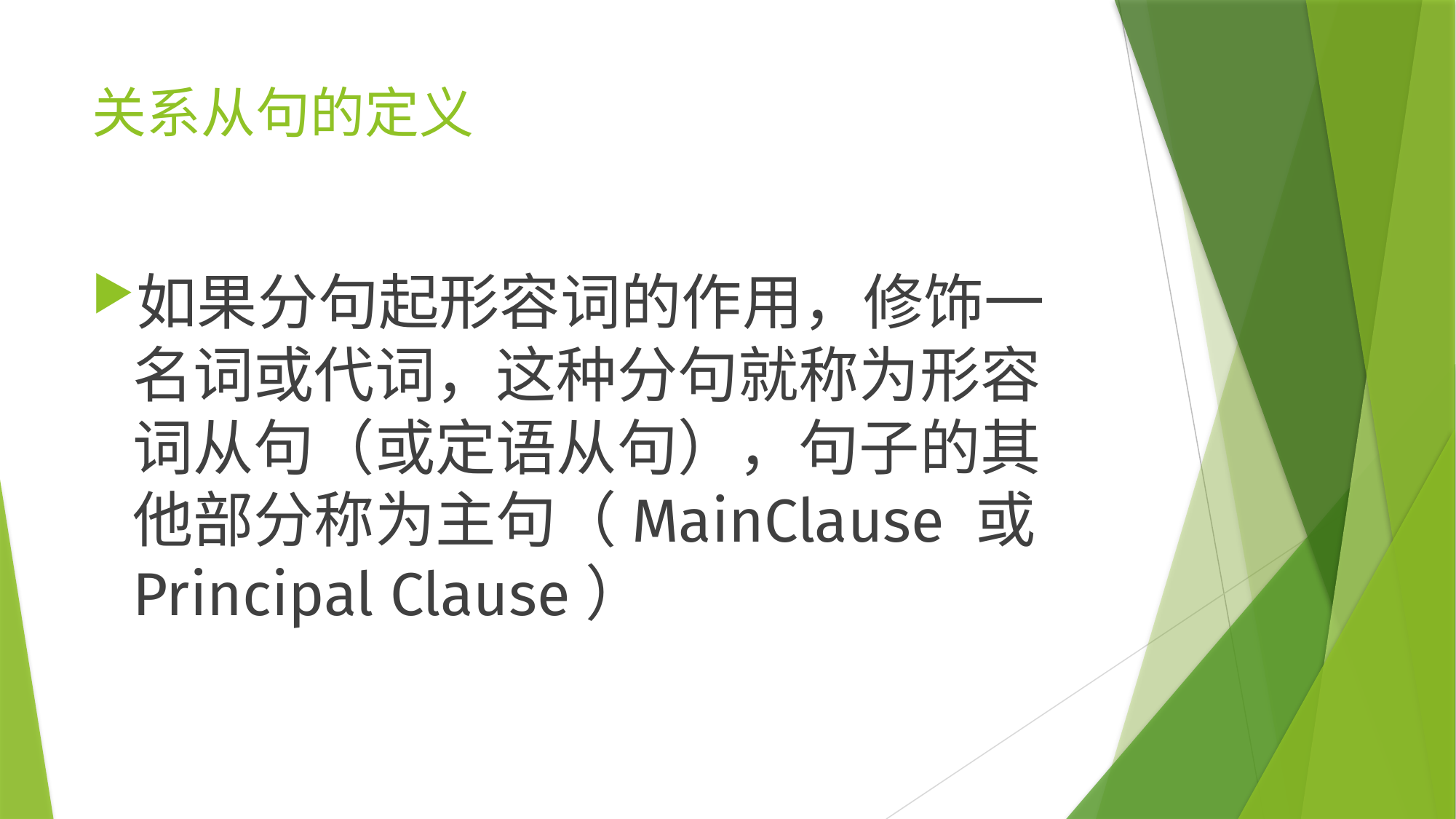

# 关系从句的定义
如果分句起形容词的作用，修饰一名词或代词，这种分句就称为形容词从句（或定语从句），句子的其他部分称为主句（MainClause 或Principal Clause）